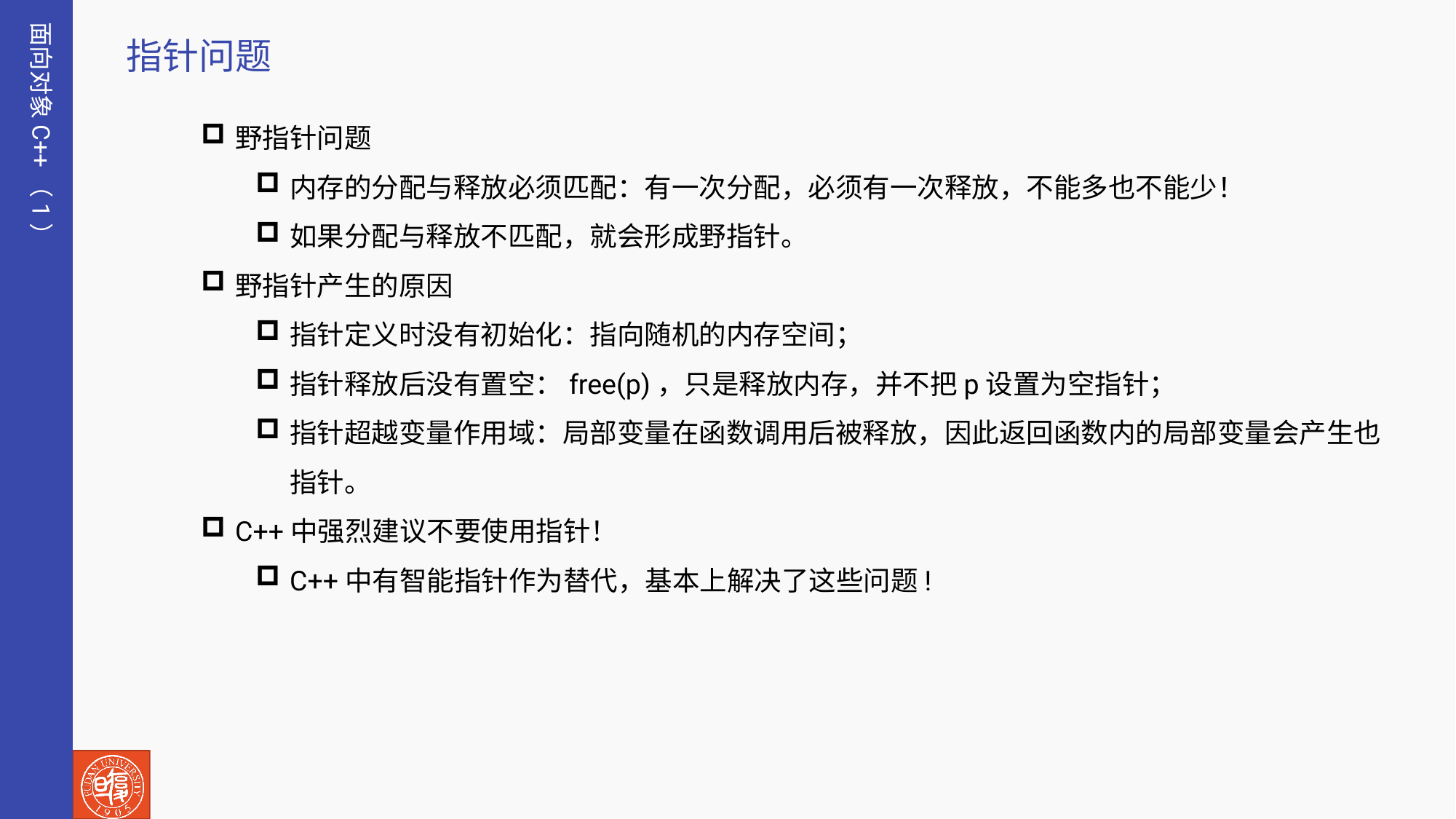

面向对象C++（1）
指针问题
野指针问题
内存的分配与释放必须匹配：有一次分配，必须有一次释放，不能多也不能少！
如果分配与释放不匹配，就会形成野指针。
野指针产生的原因
指针定义时没有初始化：指向随机的内存空间；
指针释放后没有置空：free(p)，只是释放内存，并不把p设置为空指针；
指针超越变量作用域：局部变量在函数调用后被释放，因此返回函数内的局部变量会产生也指针。
C++中强烈建议不要使用指针！
C++中有智能指针作为替代，基本上解决了这些问题!